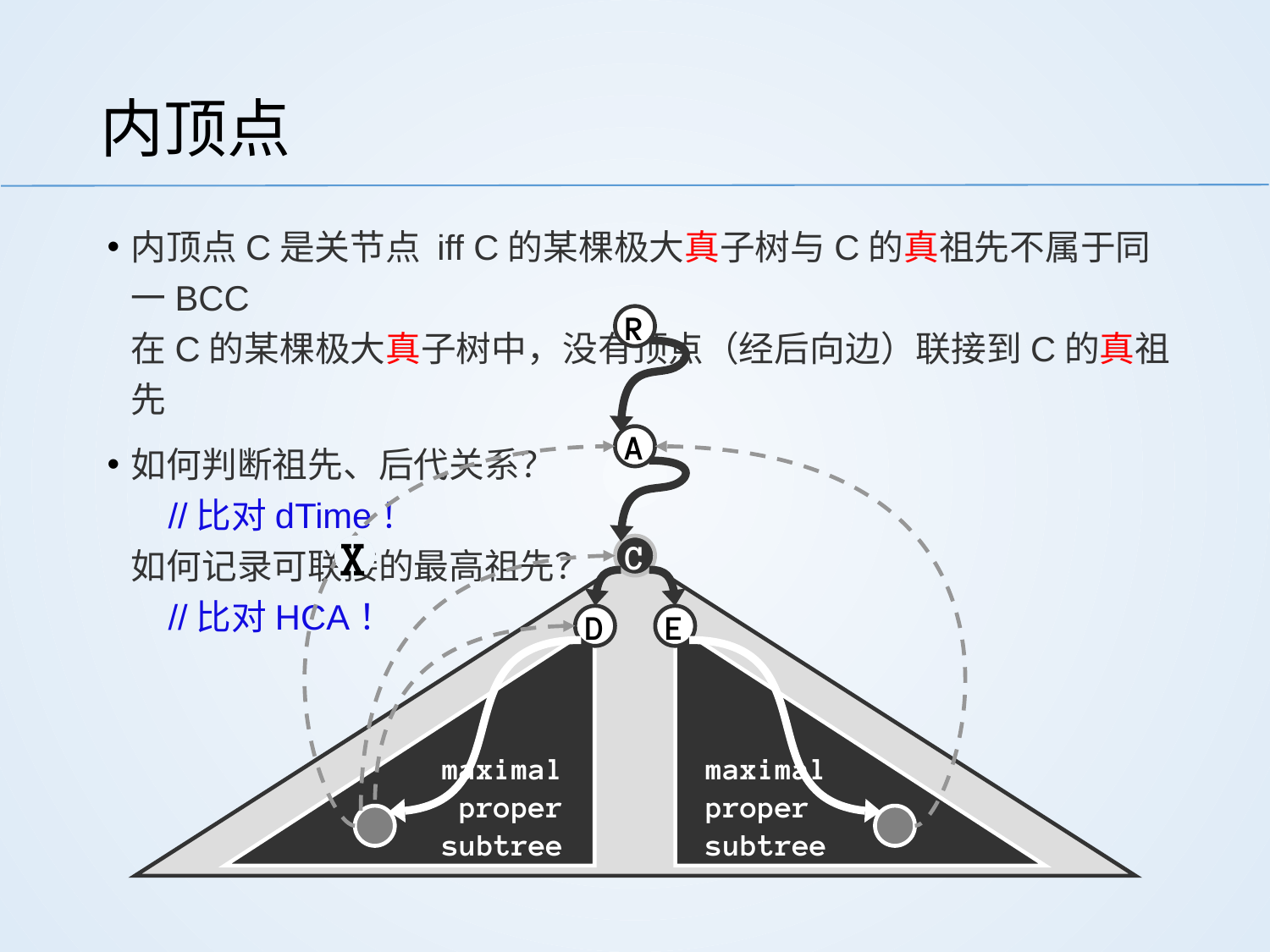

# 内顶点
内顶点C是关节点 iff C的某棵极大真子树与C的真祖先不属于同一BCC
在C的某棵极大真子树中，没有顶点（经后向边）联接到C的真祖先
如何判断祖先、后代关系？	//比对dTime！
如何记录可联接的最高祖先？	//比对HCA！
R
A
C
X

D
E
maximal
proper
subtree
maximal
proper
subtree